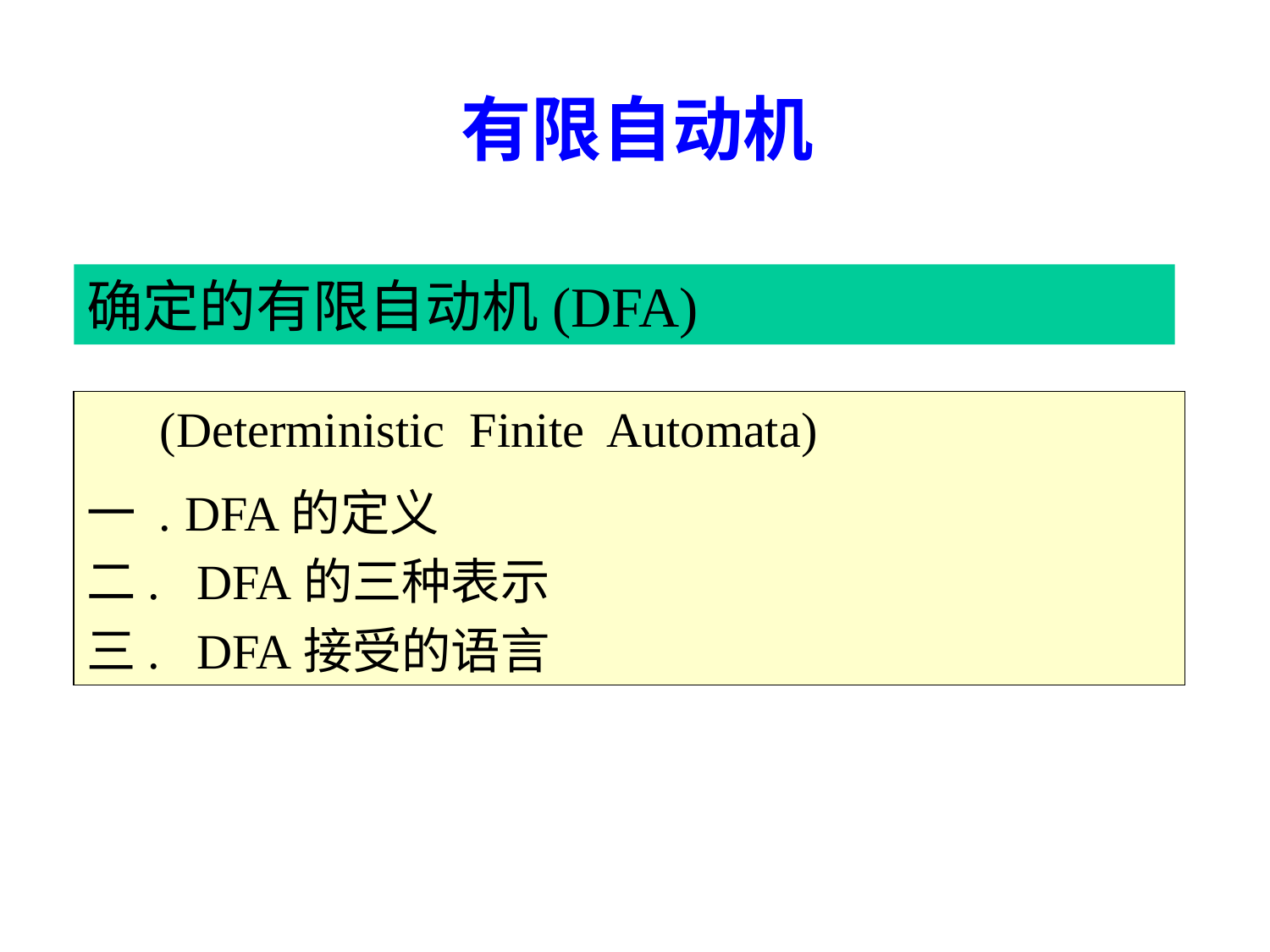

有限自动机
确定的有限自动机(DFA)
      (Deterministic  Finite  Automata)
一 . DFA的定义
二.   DFA的三种表示
三.   DFA接受的语言